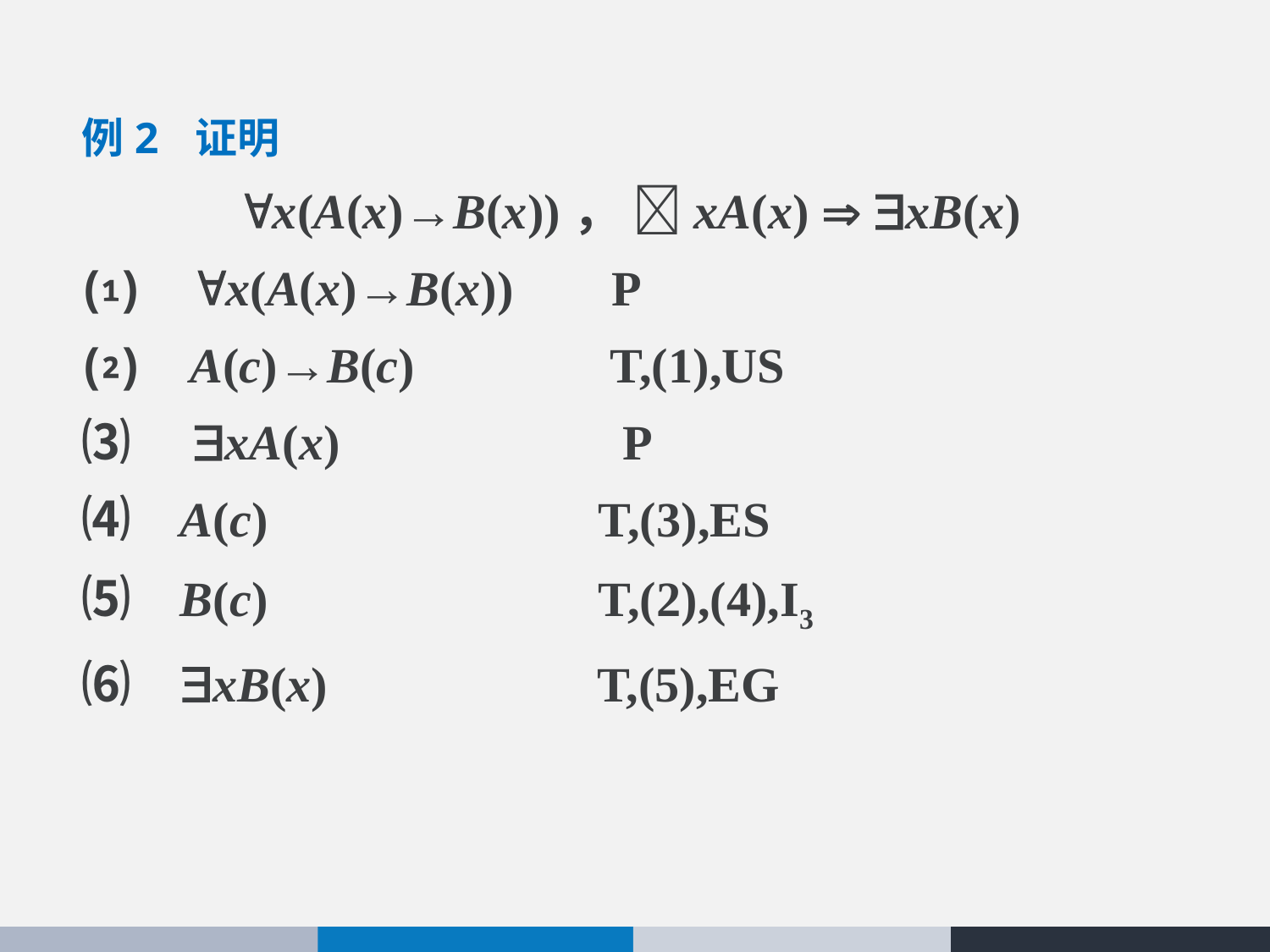

例2 证明
∀x(A(x)→B(x))， ∃xA(x) ⇒ ∃xB(x)
⑴    ∀x(A(x)→B(x))        P
⑵    A(c)→B(c)                T,(1),US
⑶     ∃xA(x)                       P
⑷    A(c)                           T,(3),ES
⑸    B(c)                           T,(2),(4),I3
⑹    ∃xB(x)                      T,(5),EG